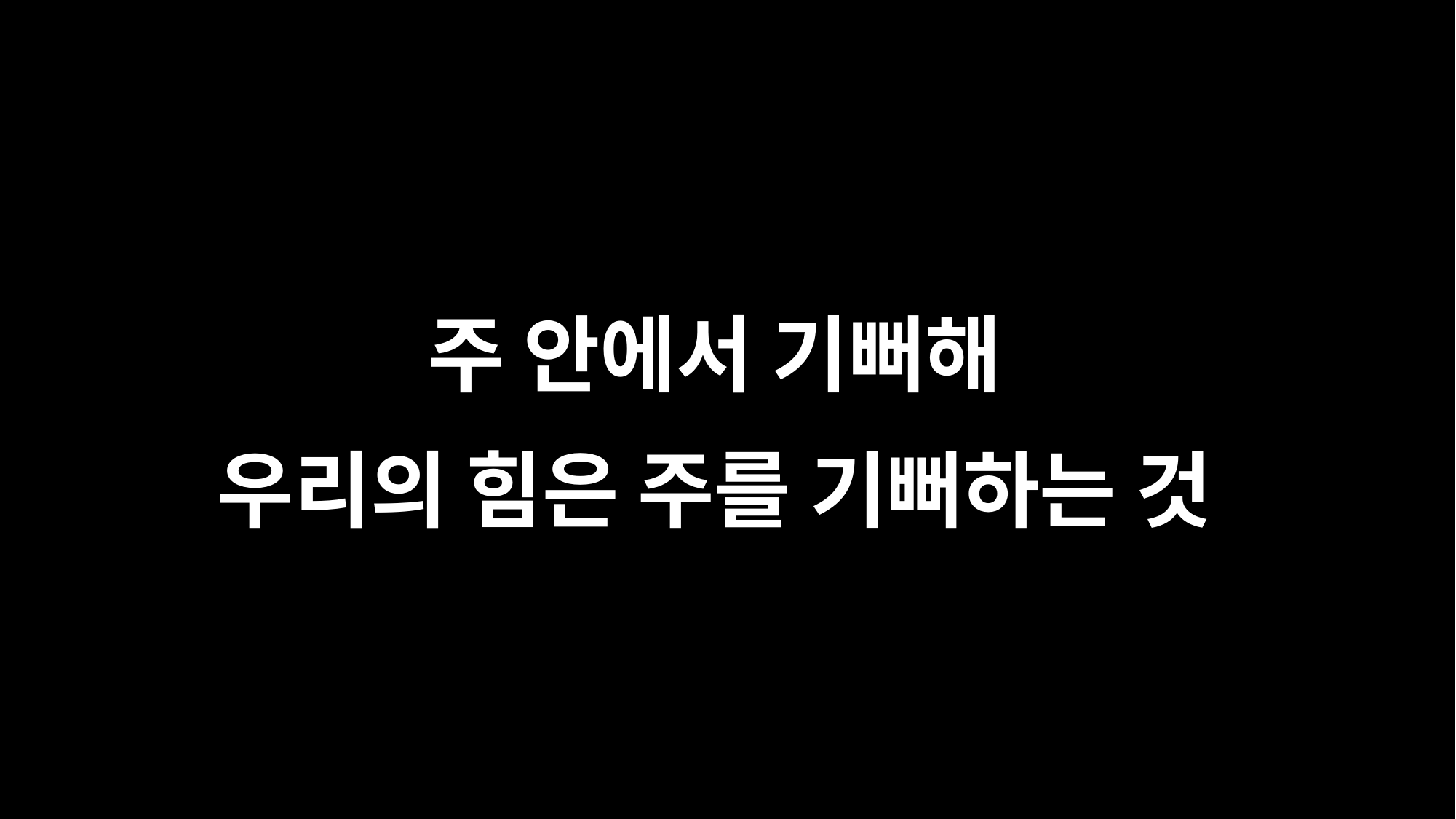

주 안에서 기뻐해
우리의 힘은 주를 기뻐하는 것